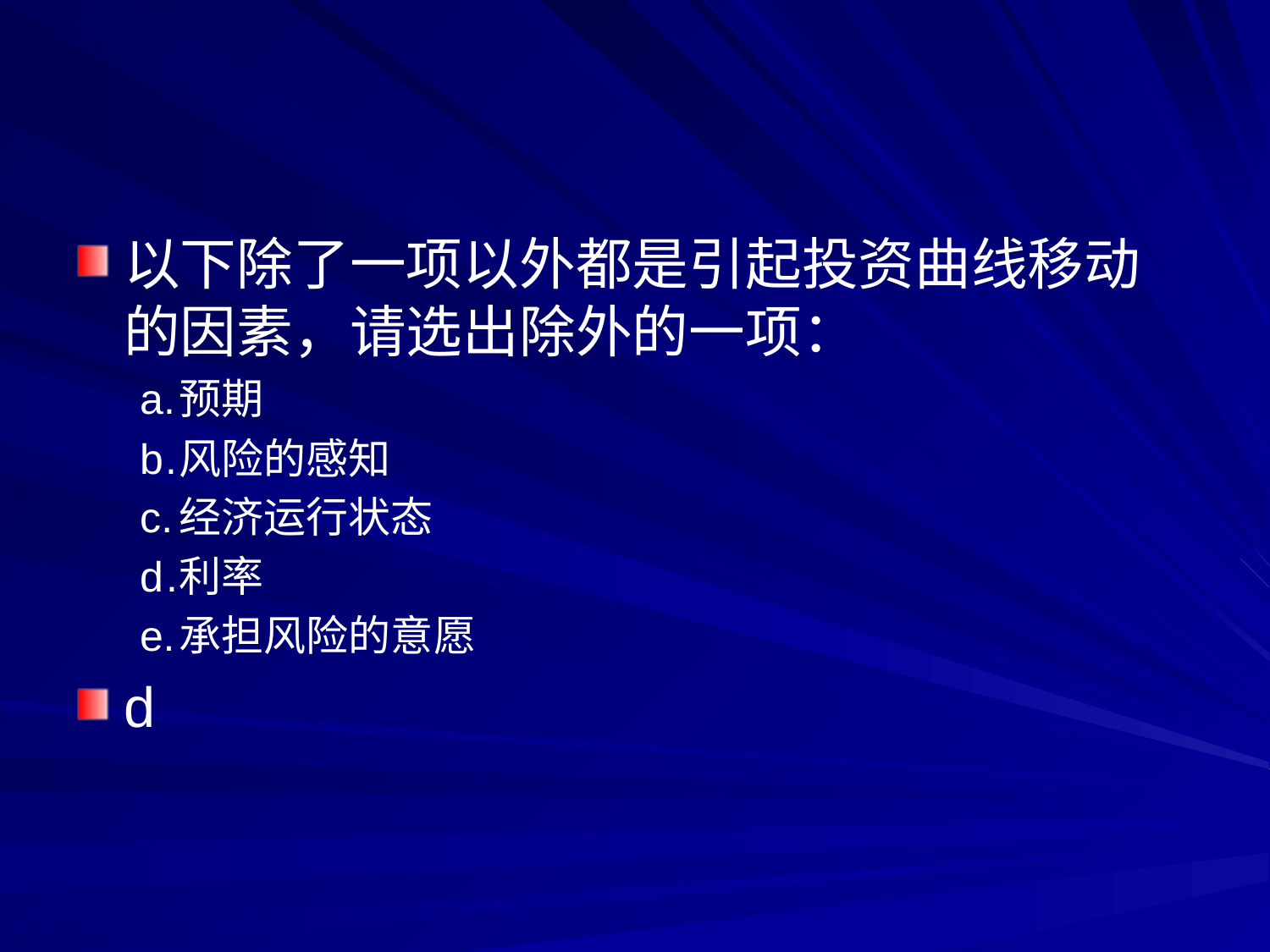

#
以下除了一项以外都是引起投资曲线移动的因素，请选出除外的一项：
预期
风险的感知
经济运行状态
利率
承担风险的意愿
d